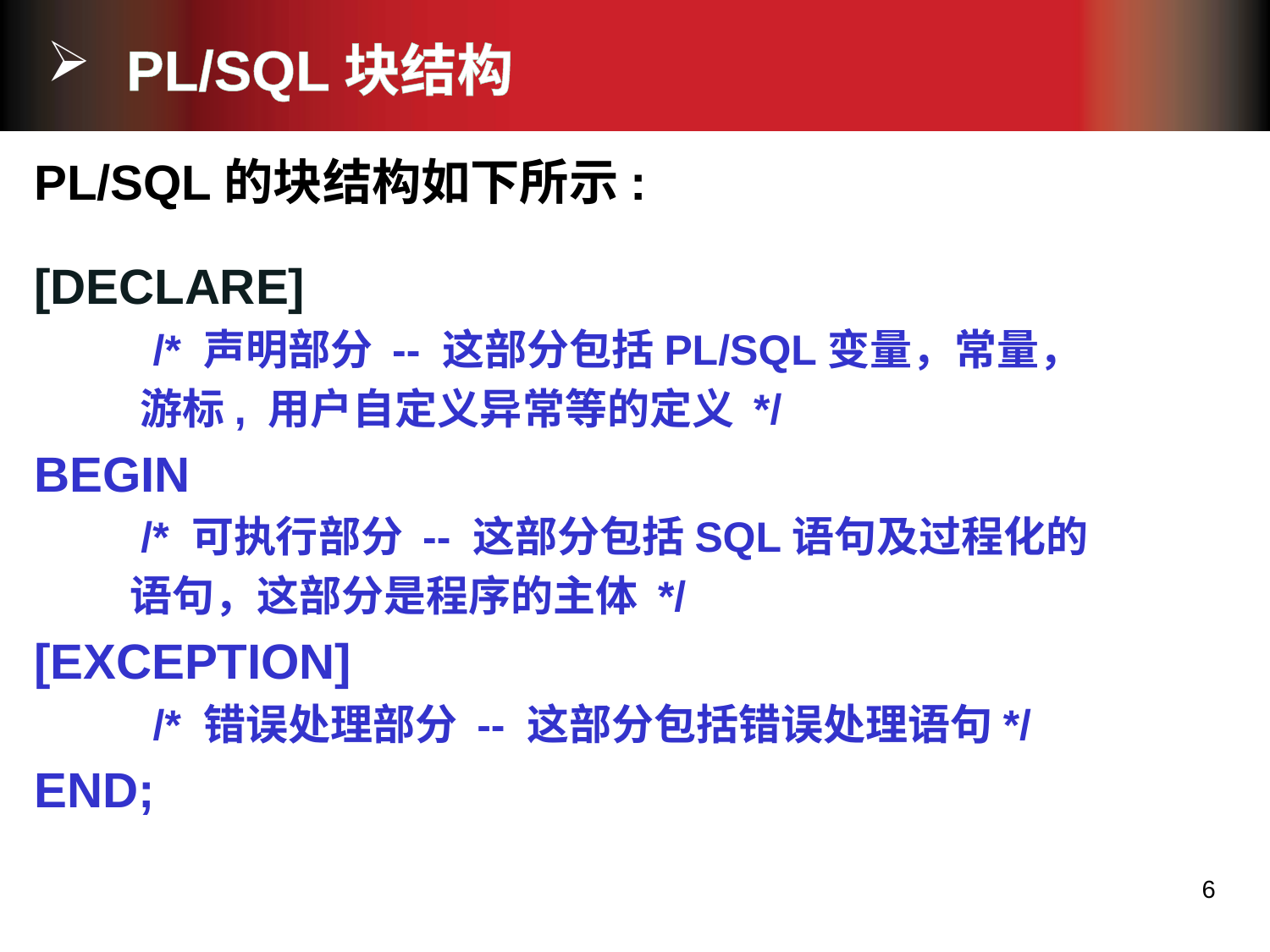

# PL/SQL块结构
PL/SQL的块结构如下所示:

[DECLARE]
          /* 声明部分 -- 这部分包括PL/SQL变量，常量，
          游标, 用户自定义异常等的定义 */
BEGIN
         /* 可执行部分 -- 这部分包括SQL语句及过程化的
         语句，这部分是程序的主体 */
[EXCEPTION]
          /* 错误处理部分 -- 这部分包括错误处理语句*/
END;

6